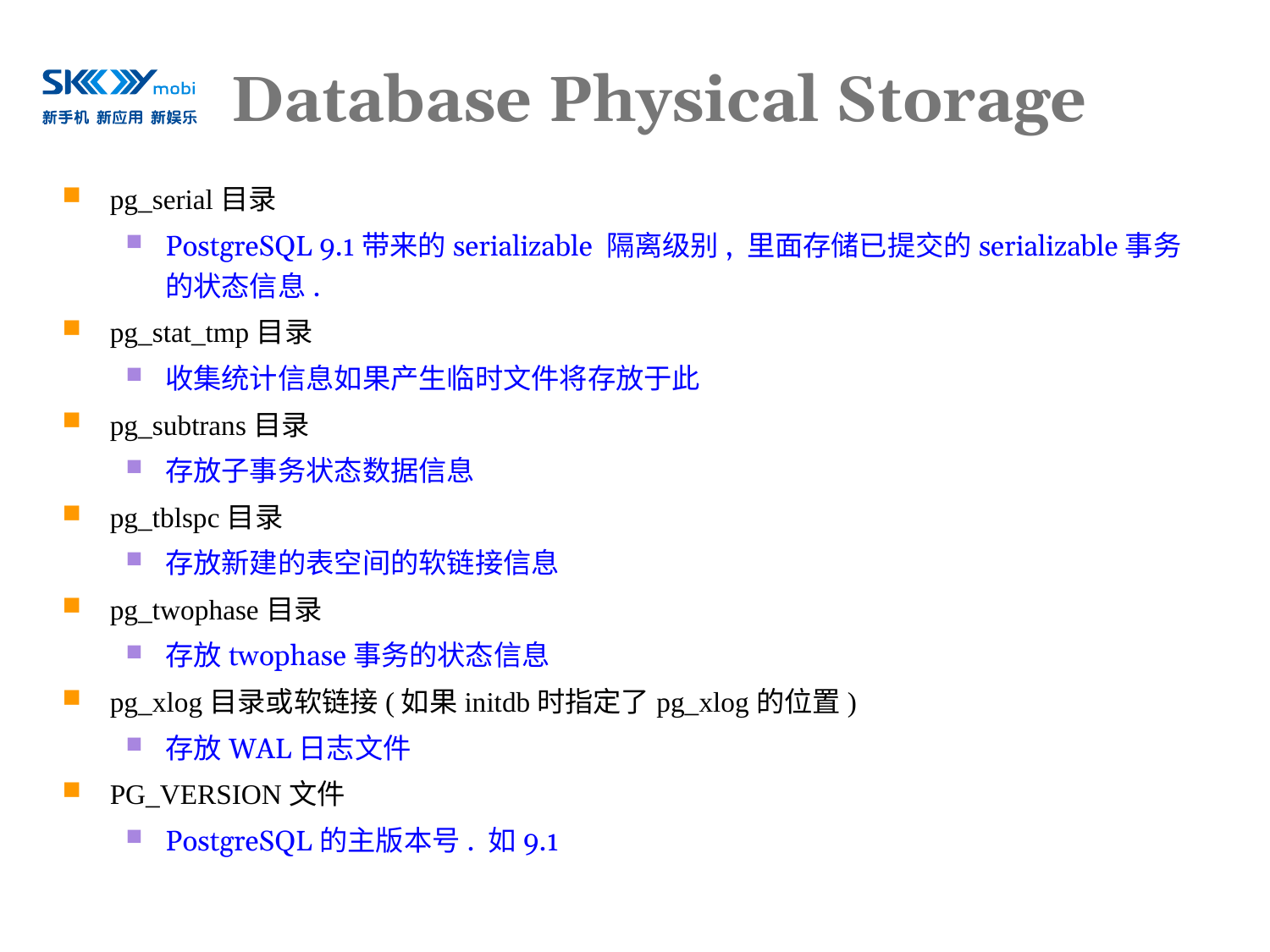

# Database Physical Storage
pg_serial目录
PostgreSQL 9.1带来的serializable 隔离级别, 里面存储已提交的serializable事务的状态信息.
pg_stat_tmp目录
收集统计信息如果产生临时文件将存放于此
pg_subtrans目录
存放子事务状态数据信息
pg_tblspc目录
存放新建的表空间的软链接信息
pg_twophase目录
存放twophase事务的状态信息
pg_xlog目录或软链接(如果initdb时指定了pg_xlog的位置)
存放WAL日志文件
PG_VERSION文件
PostgreSQL的主版本号. 如9.1